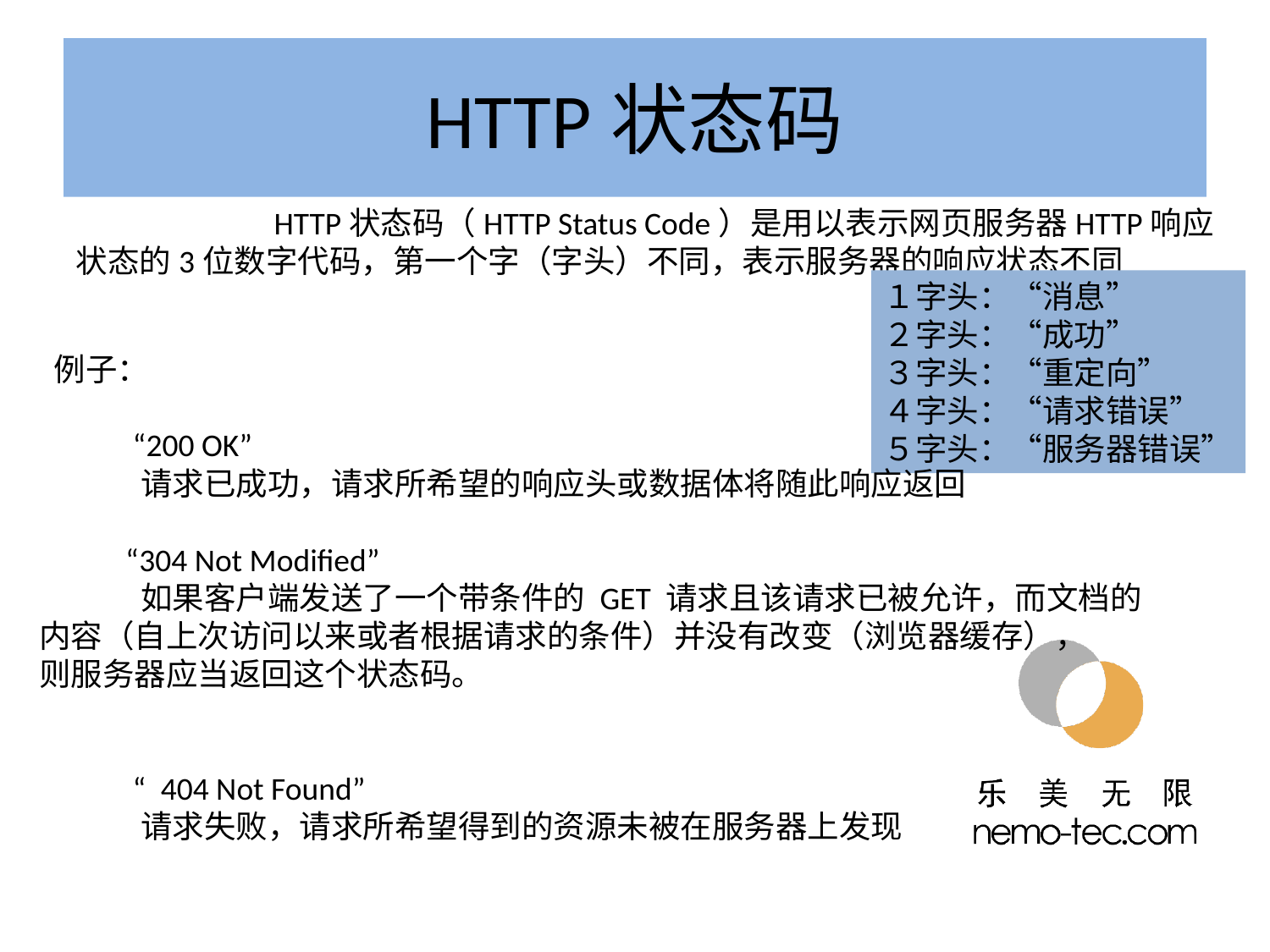

# HTTP状态码
　　　　　　HTTP状态码（HTTP Status Code）是用以表示网页服务器HTTP响应状态的3位数字代码，第一个字（字头）不同，表示服务器的响应状态不同
１字头：“消息”
２字头：“成功”
３字头：“重定向”
４字头：“请求错误”
５字头：“服务器错误”
 例子：

             “200 OK”
             请求已成功，请求所希望的响应头或数据体将随此响应返回

            “304 Not Modified”
             如果客户端发送了一个带条件的 GET 请求且该请求已被允许，而文档的
内容（自上次访问以来或者根据请求的条件）并没有改变（浏览器缓存），
则服务器应当返回这个状态码。

             “  404 Not Found”
             请求失败，请求所希望得到的资源未被在服务器上发现